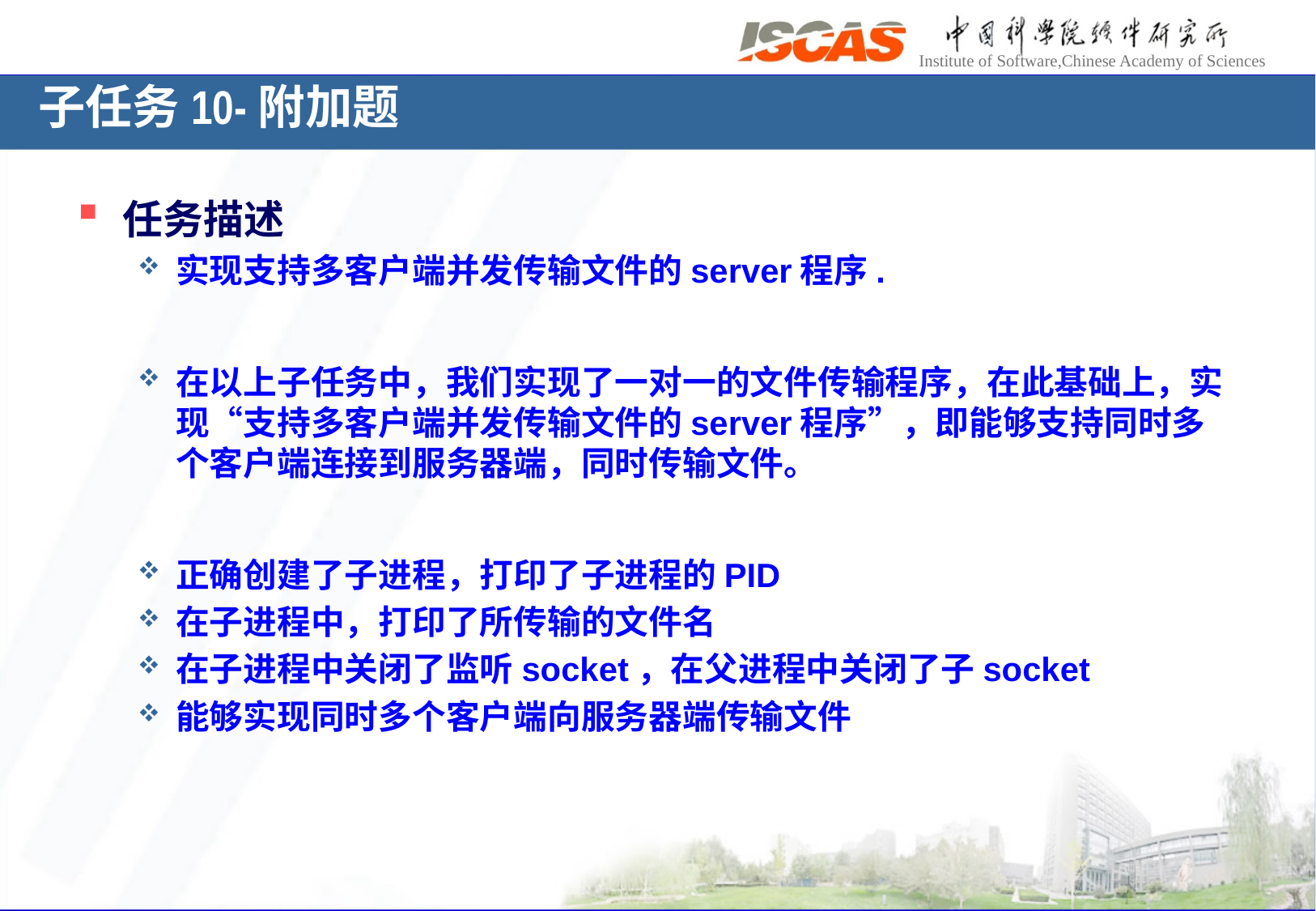

子任务10-附加题
任务描述
实现支持多客户端并发传输文件的server程序.

在以上子任务中，我们实现了一对一的文件传输程序，在此基础上，实现“支持多客户端并发传输文件的server程序”，即能够支持同时多个客户端连接到服务器端，同时传输文件。

正确创建了子进程，打印了子进程的PID
在子进程中，打印了所传输的文件名
在子进程中关闭了监听socket，在父进程中关闭了子socket
能够实现同时多个客户端向服务器端传输文件